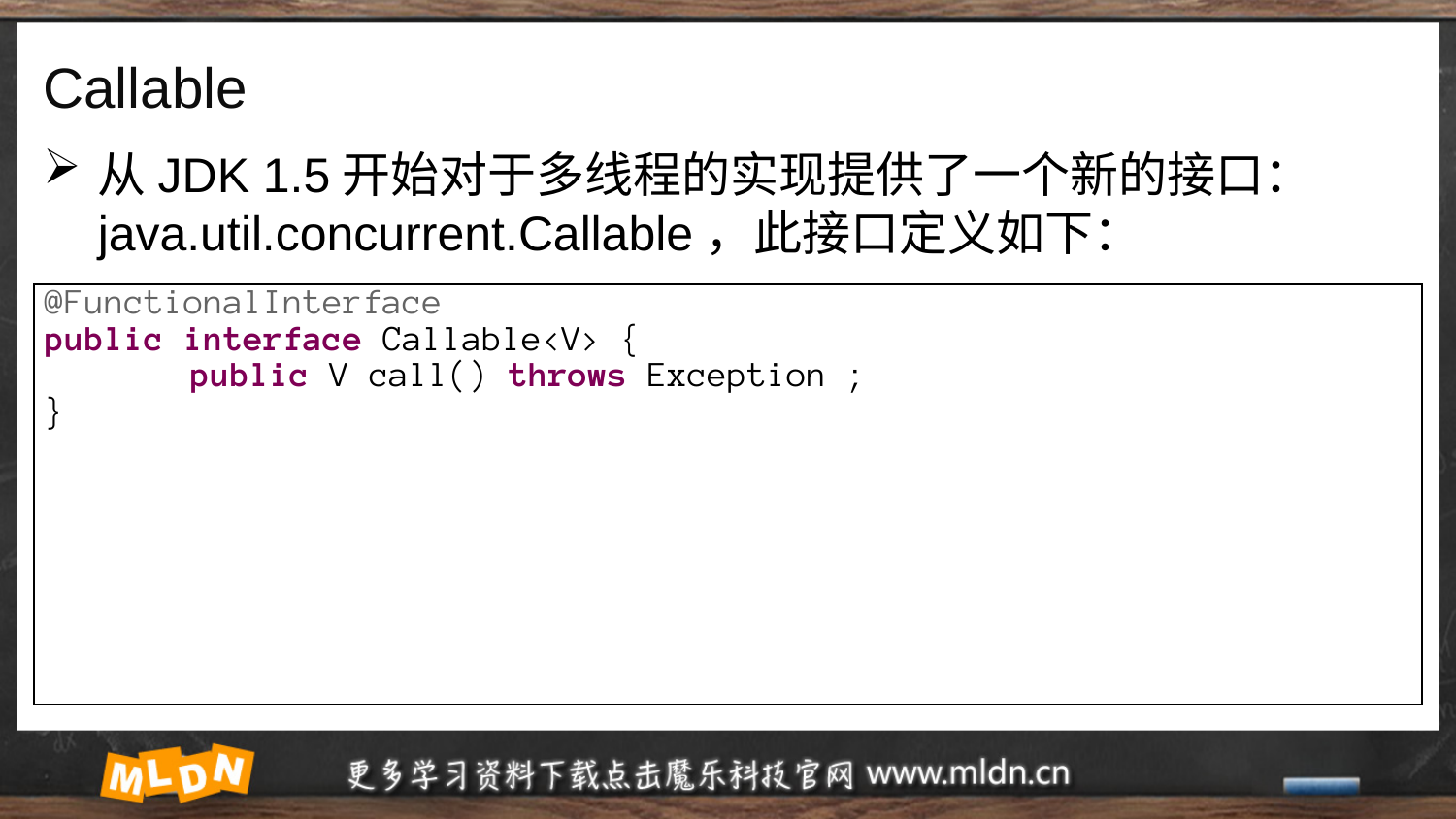

# Callable
从JDK 1.5开始对于多线程的实现提供了一个新的接口：java.util.concurrent.Callable，此接口定义如下：
| @FunctionalInterface public interface Callable<V> { public V call() throws Exception ; } |
| --- |